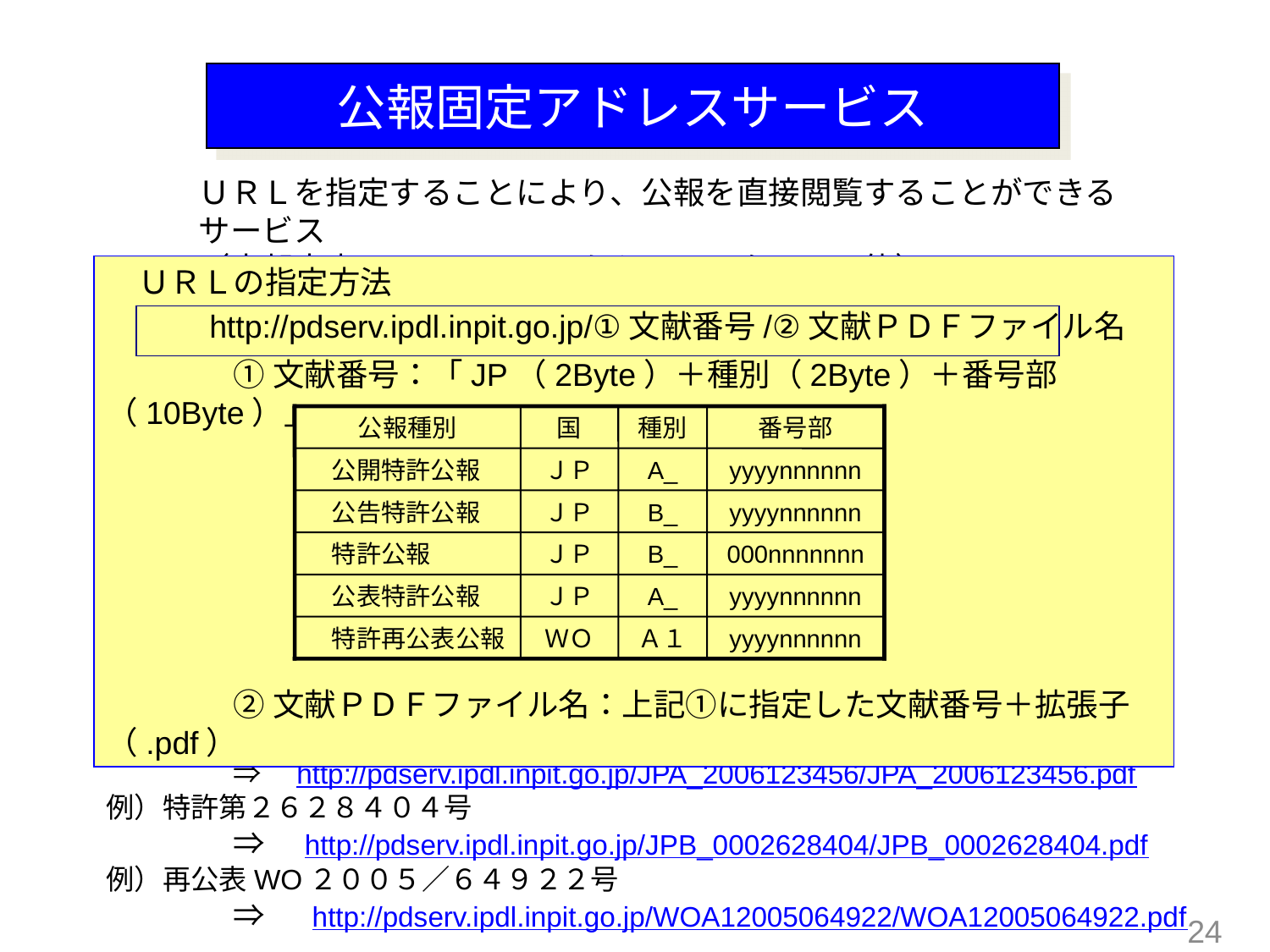

公報固定アドレスサービス
ＵＲＬを指定することにより、公報を直接閲覧することができるサービス
（宇部高専のＩＰアドレスからのみアクセス可能）
　ＵＲＬの指定方法
　　　http://pdserv.ipdl.inpit.go.jp/①文献番号/②文献ＰＤＦファイル名
	①文献番号：「JP（2Byte）＋種別（2Byte）＋番号部（10Byte）」

	②文献ＰＤＦファイル名：上記①に指定した文献番号＋拡張子（.pdf）
公報種別

国

種別

番号部

　公開特許公報

ＪＰ
A_
yyyynnnnnn
　公告特許公報

ＪＰ
B_
yyyynnnnnn
　特許公報

ＪＰ
B_
000nnnnnnn
　公表特許公報

ＪＰ
A_
yyyynnnnnn
　特許再公表公報

ＷＯ
Ａ１
yyyynnnnnn

例）公開特許公報２００６－１２３４５６号
　　	⇒　http://pdserv.ipdl.inpit.go.jp/JPA_2006123456/JPA_2006123456.pdf
例）特許第２６２８４０４号
　 	⇒　http://pdserv.ipdl.inpit.go.jp/JPB_0002628404/JPB_0002628404.pdf
例）再公表WO２００５／６４９２２号
	⇒　http://pdserv.ipdl.inpit.go.jp/WOA12005064922/WOA12005064922.pdf
24